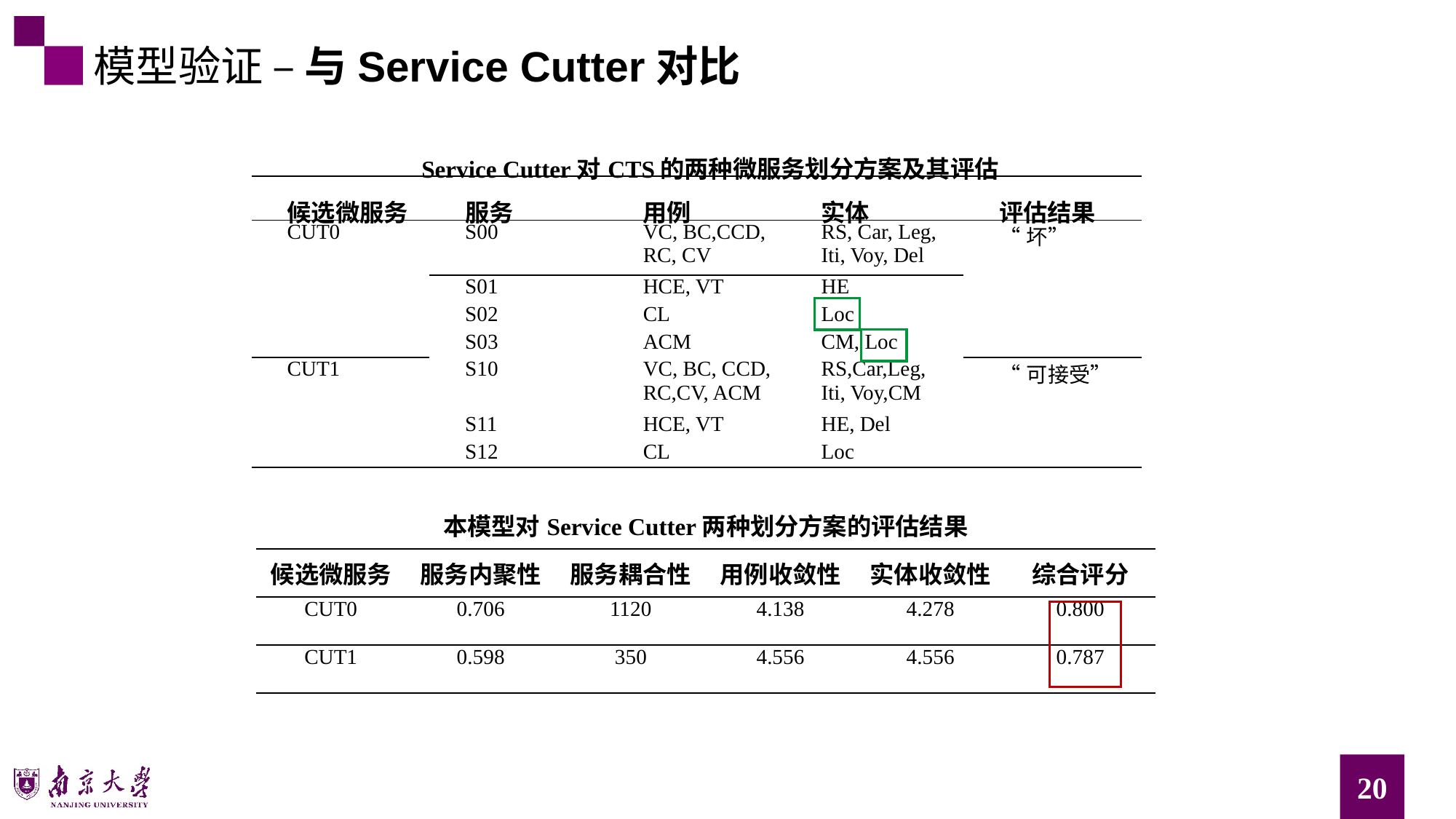

模型验证 – 与Service Cutter对比
| Service Cutter对CTS的两种微服务划分方案及其评估 |  |  |  |  |
| --- | --- | --- | --- | --- |
| 候选微服务 | 服务 | 用例 | 实体 | 评估结果 |
| CUT0 | S00 | VC, BC,CCD, RC, CV | RS, Car, Leg, Iti, Voy, Del | “坏” |
|  | S01 | HCE, VT | HE |  |
|  | S02 | CL | Loc |  |
|  | S03 | ACM | CM, Loc |  |
| CUT1 | S10 | VC, BC, CCD, RC,CV, ACM | RS,Car,Leg, Iti, Voy,CM | “可接受” |
|  | S11 | HCE, VT | HE, Del |  |
|  | S12 | CL | Loc |  |

| 本模型对Service Cutter两种划分方案的评估结果 |  |  |  |  |  |
| --- | --- | --- | --- | --- | --- |
| 候选微服务 | 服务内聚性 | 服务耦合性 | 用例收敛性 | 实体收敛性 | 综合评分 |
| CUT0 | 0.706 | 1120 | 4.138 | 4.278 | 0.800 |
| CUT1 | 0.598 | 350 | 4.556 | 4.556 | 0.787 |

20